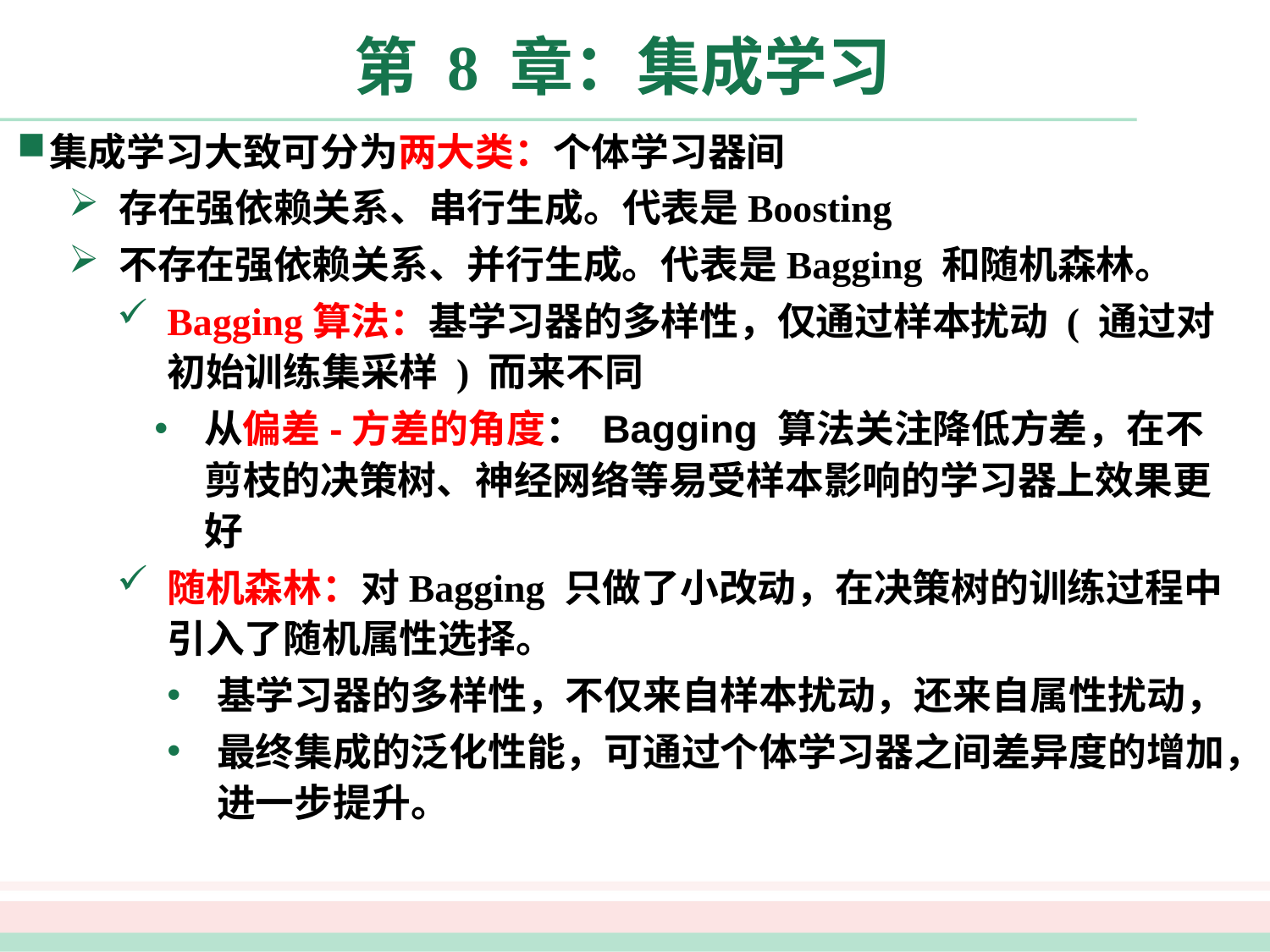

# 第 8 章：集成学习
集成学习大致可分为两大类：个体学习器间
存在强依赖关系、串行生成。代表是Boosting
不存在强依赖关系、并行生成。代表是Bagging 和随机森林。
Bagging算法：基学习器的多样性，仅通过样本扰动 ( 通过对初始训练集采样 ) 而来不同
从偏差-方差的角度： Bagging 算法关注降低方差，在不剪枝的决策树、神经网络等易受样本影响的学习器上效果更好
随机森林：对Bagging 只做了小改动，在决策树的训练过程中引入了随机属性选择。
基学习器的多样性，不仅来自样本扰动，还来自属性扰动，
最终集成的泛化性能，可通过个体学习器之间差异度的增加，进一步提升。